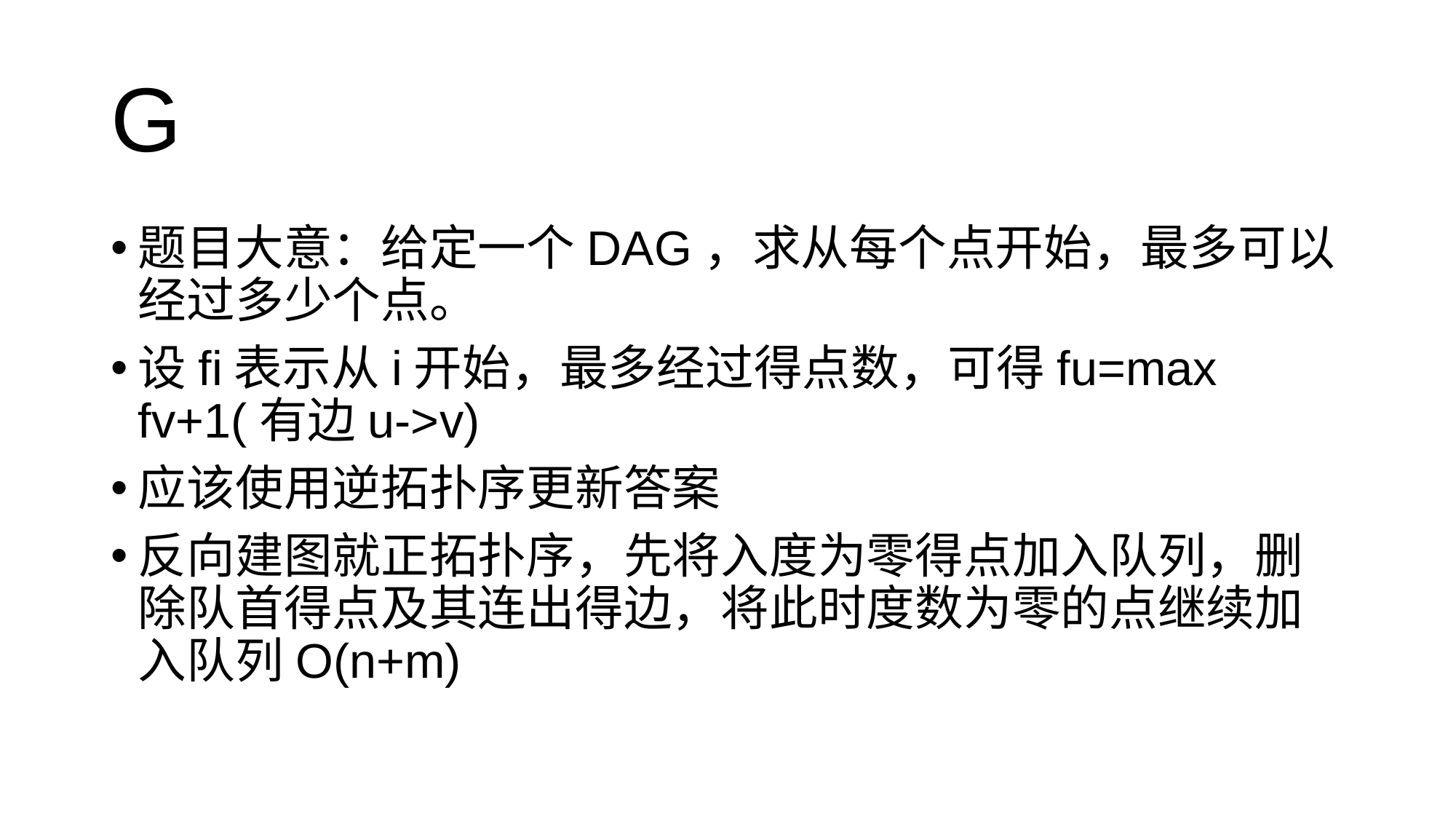

# G
题目大意：给定一个DAG，求从每个点开始，最多可以经过多少个点。
设fi表示从i开始，最多经过得点数，可得fu=max fv+1(有边u->v)
应该使用逆拓扑序更新答案
反向建图就正拓扑序，先将入度为零得点加入队列，删除队首得点及其连出得边，将此时度数为零的点继续加入队列O(n+m)